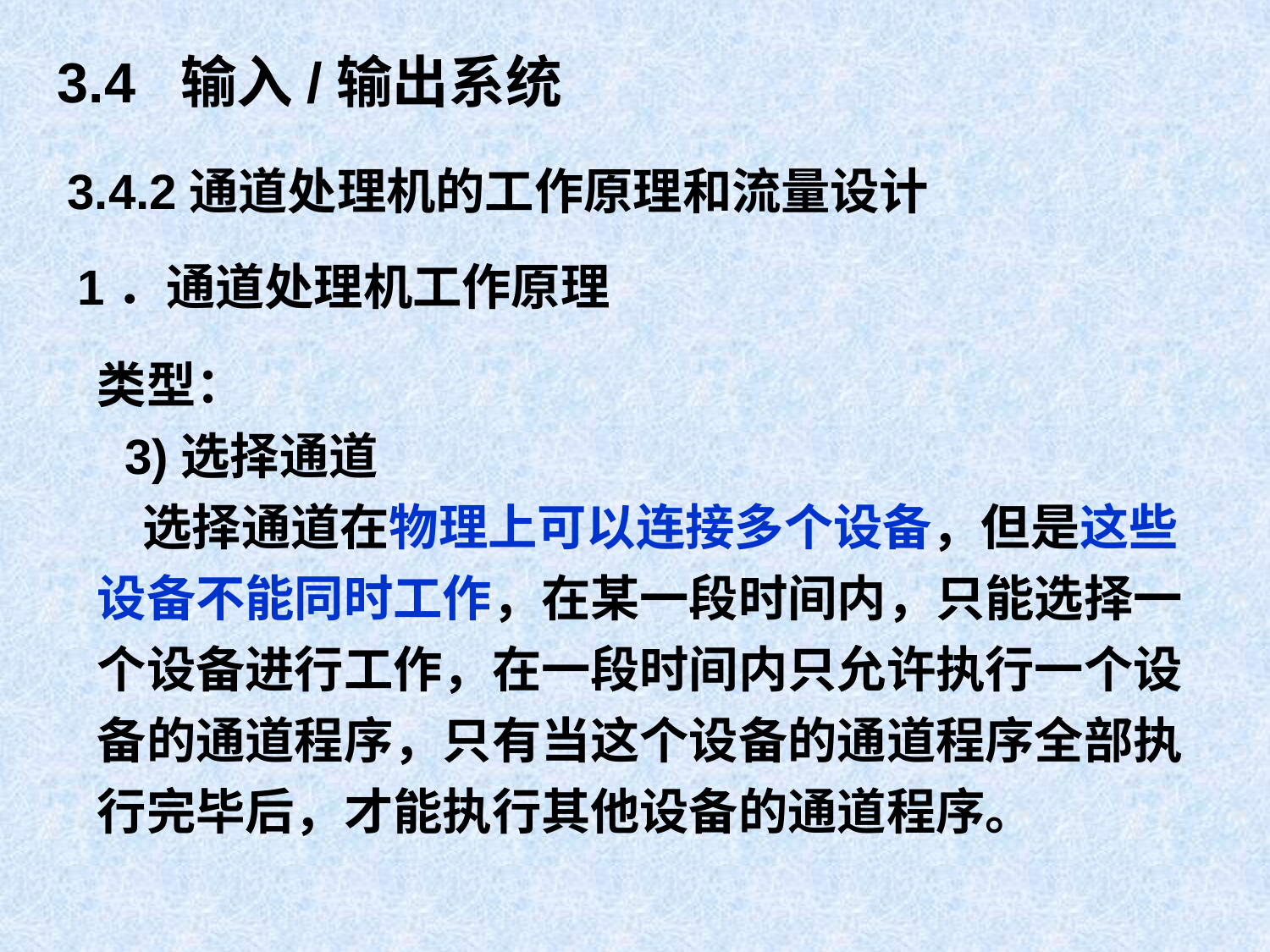

3.4  输入/输出系统
3.4.2通道处理机的工作原理和流量设计
1．通道处理机工作原理
类型：
  3)选择通道
   选择通道在物理上可以连接多个设备，但是这些设备不能同时工作，在某一段时间内，只能选择一个设备进行工作，在一段时间内只允许执行一个设备的通道程序，只有当这个设备的通道程序全部执行完毕后，才能执行其他设备的通道程序。